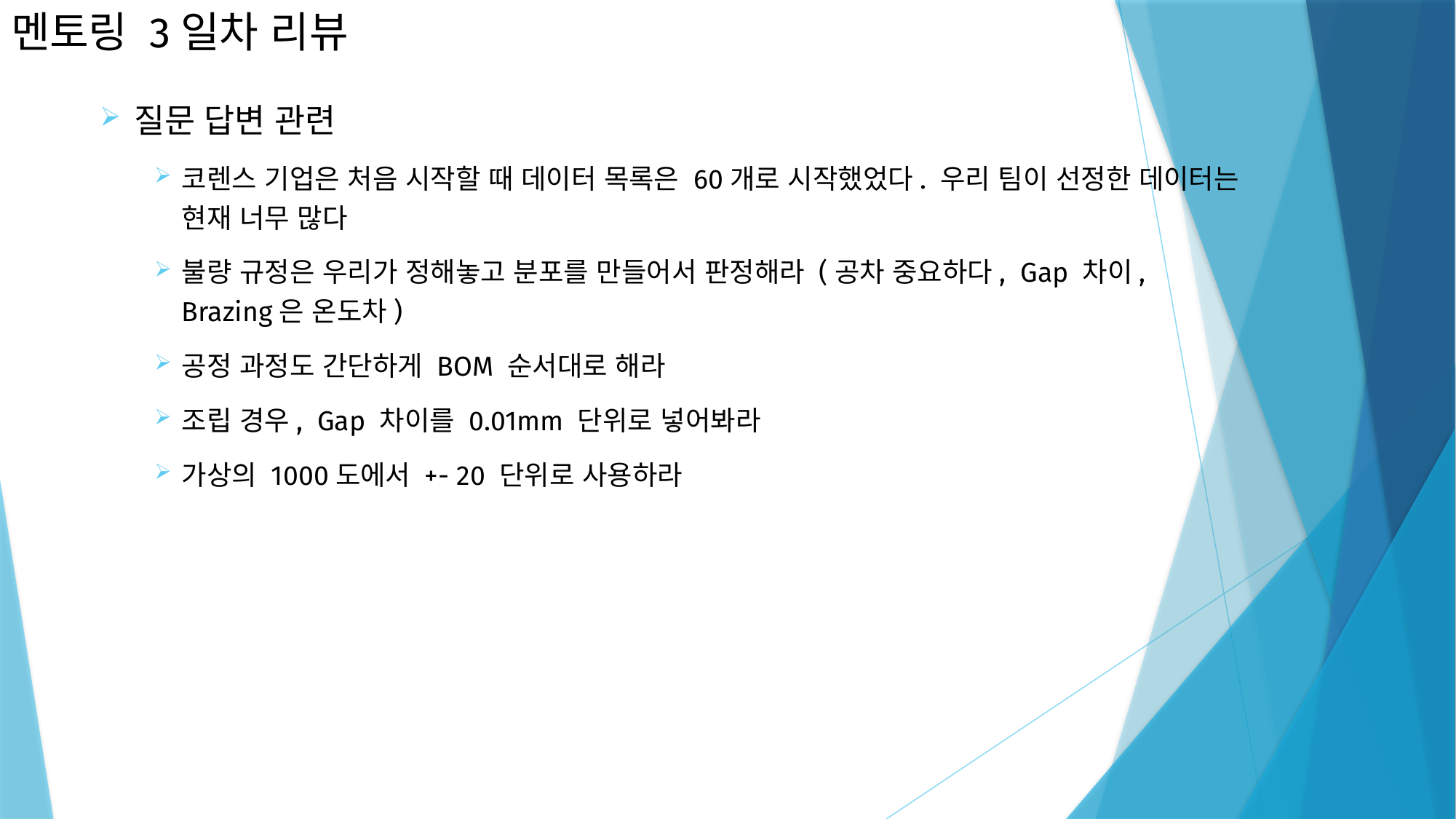

# 멘토링 3일차 리뷰
질문 답변 관련
코렌스 기업은 처음 시작할 때 데이터 목록은 60개로 시작했었다. 우리 팀이 선정한 데이터는 현재 너무 많다
불량 규정은 우리가 정해놓고 분포를 만들어서 판정해라 (공차 중요하다,  Gap 차이, Brazing은 온도차)
공정 과정도 간단하게 BOM 순서대로 해라
조립 경우,  Gap 차이를 0.01mm 단위로 넣어봐라
가상의 1000도에서 +- 20 단위로 사용하라